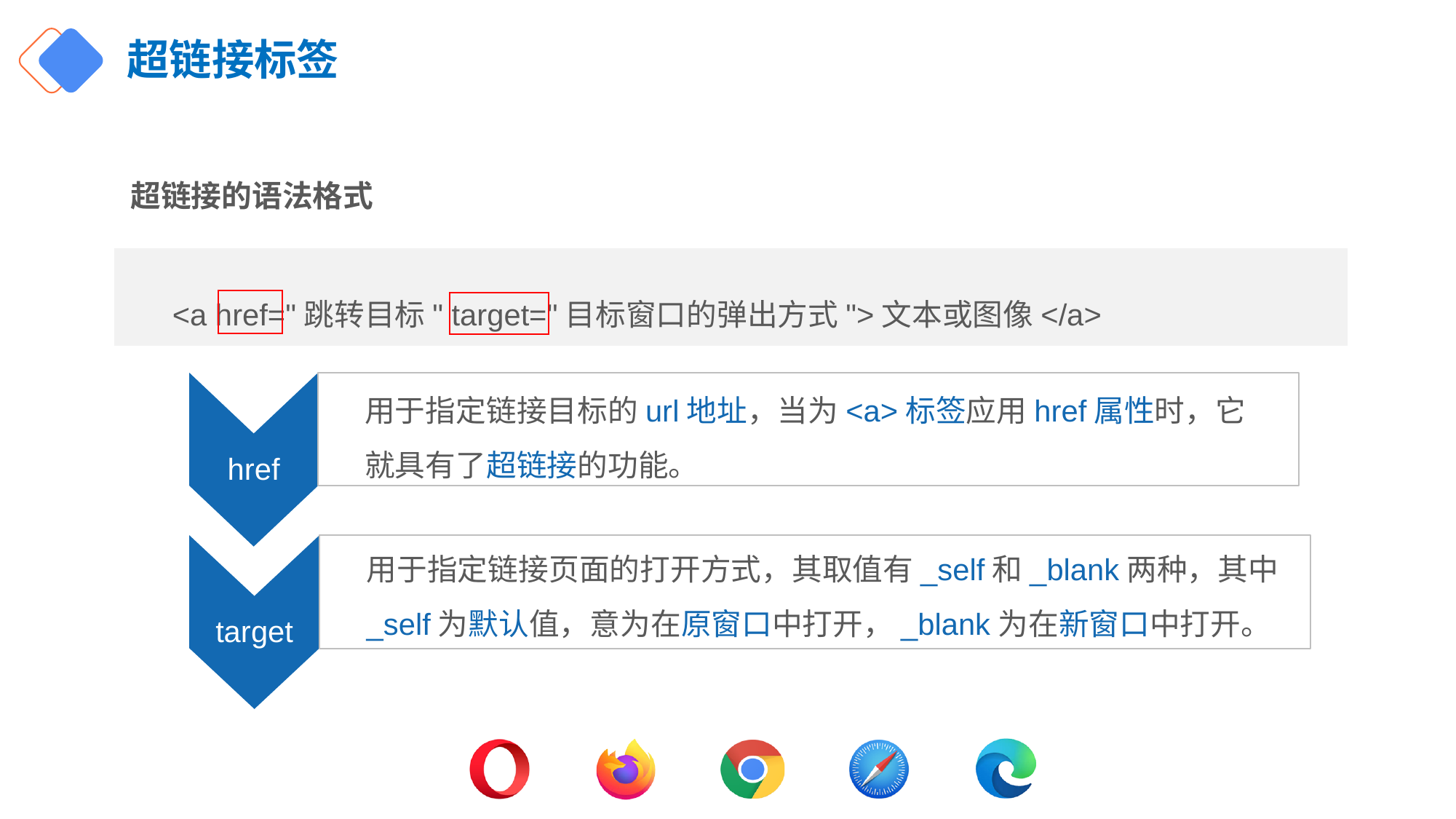

# 超链接标签
超链接的语法格式

<a href="跳转目标" target="目标窗口的弹出方式">文本或图像</a>

用于指定链接目标的url地址，当为<a>标签应用href属性时，它就具有了超链接的功能。
href

用于指定链接页面的打开方式，其取值有_self和_blank两种，其中_self为默认值，意为在原窗口中打开，_blank为在新窗口中打开。
target